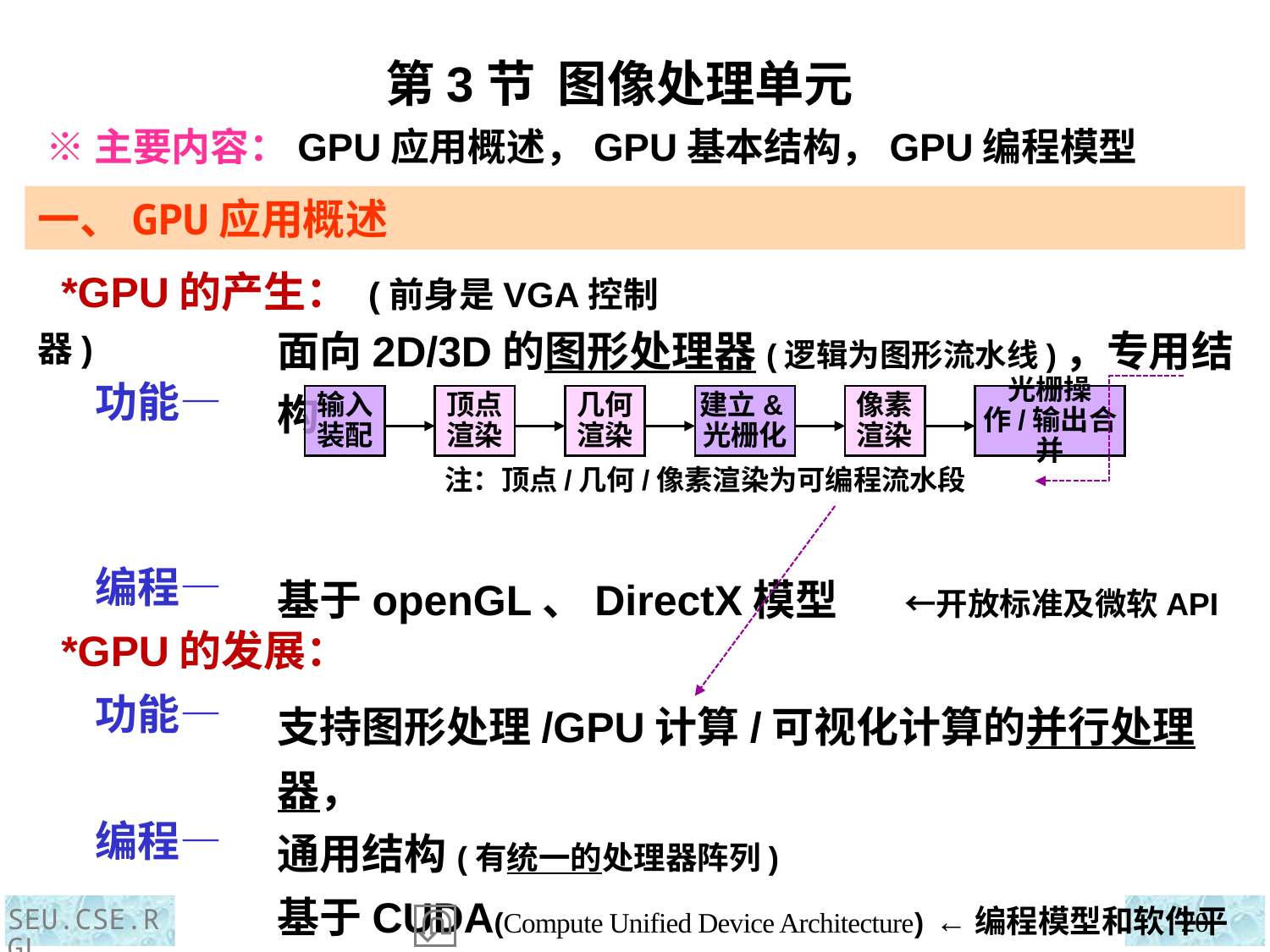

第3节  图像处理单元
 ※主要内容：GPU应用概述，GPU基本结构，GPU编程模型
一、GPU应用概述
  *GPU的产生： (前身是VGA控制器)
     功能—

     编程—
  *GPU的发展：
     功能—

     编程—
面向2D/3D的图形处理器(逻辑为图形流水线)，专用结构

基于openGL、DirectX模型       ←开放标准及微软API

支持图形处理/GPU计算/可视化计算的并行处理器，
通用结构(有统一的处理器阵列)
基于CUDA(Compute Unified Device Architecture) ←编程模型和软件平台
  └←用C/C++编写单线程程序，GPU实例化为多个线程并行执行
输入装配
顶点渲染
建立&光栅化
像素渲染
几何渲染
光栅操作/输出合并
注：顶点/几何/像素渲染为可编程流水段
SEU.CSE.RGL
20